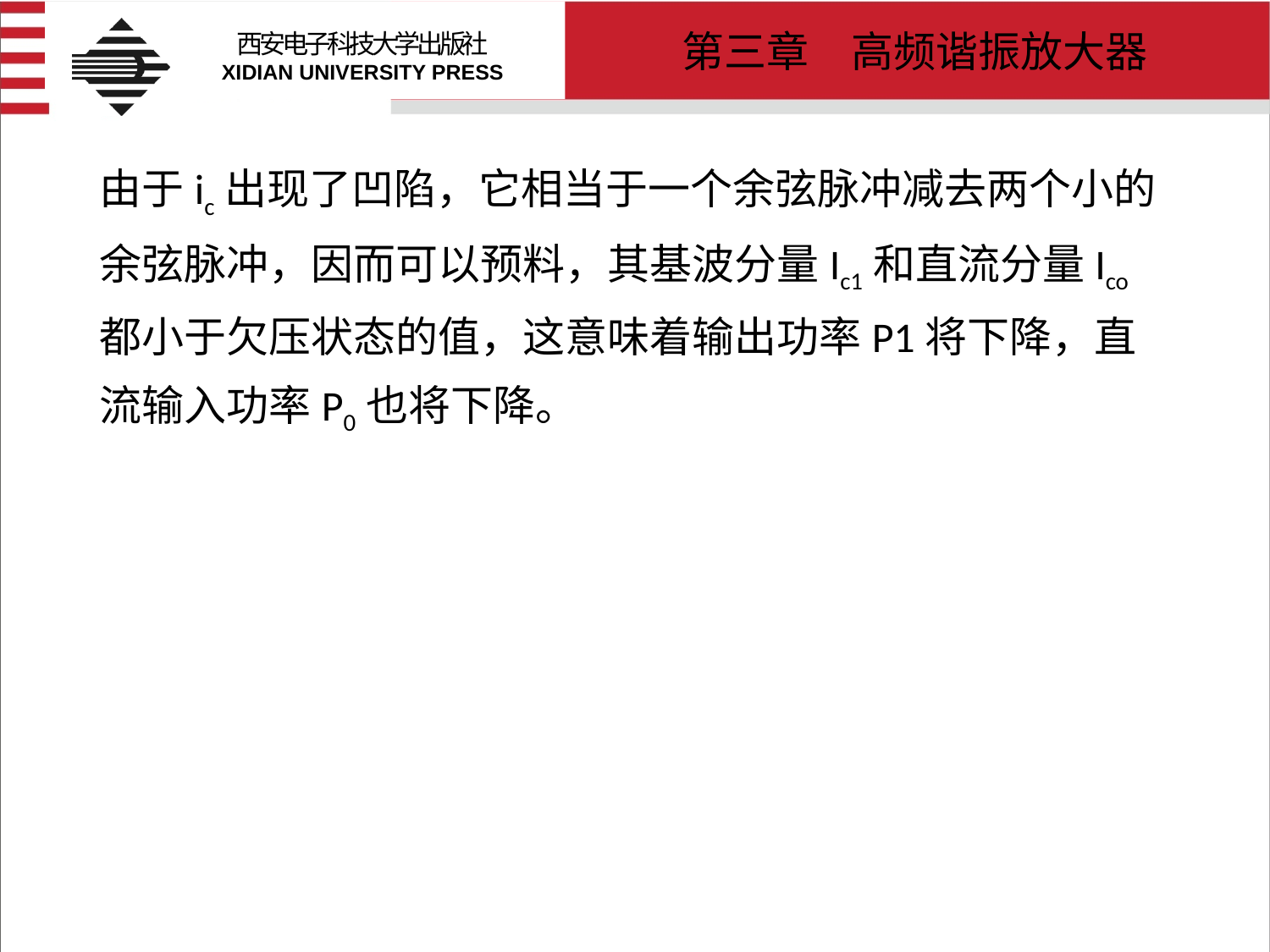

# 由于ic出现了凹陷，它相当于一个余弦脉冲减去两个小的余弦脉冲，因而可以预料，其基波分量Ic1和直流分量Ico都小于欠压状态的值，这意味着输出功率P1将下降，直流输入功率P0也将下降。